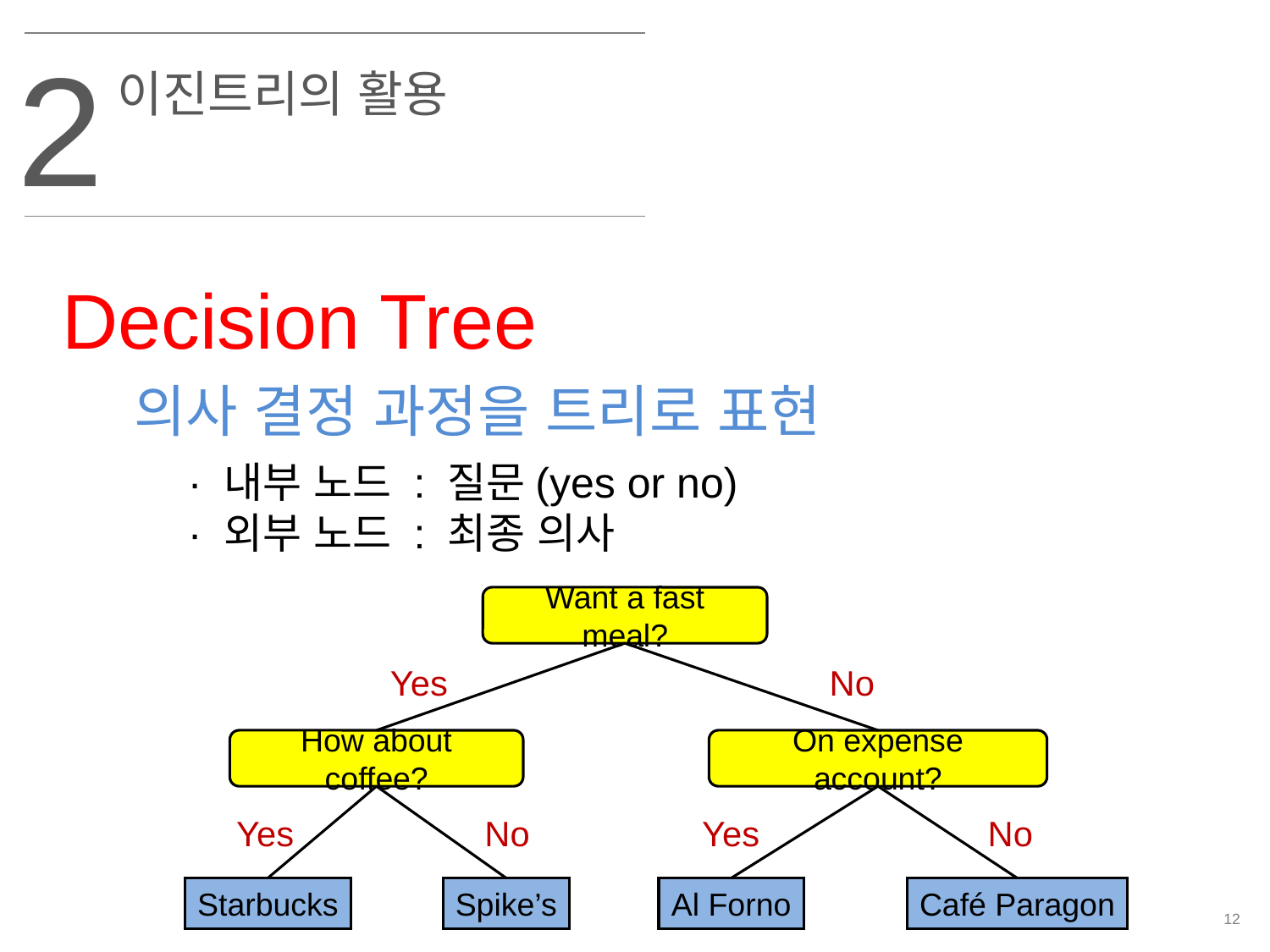

2
이진트리의 활용
Decision Tree
의사 결정 과정을 트리로 표현
· 내부 노드 : 질문(yes or no)
· 외부 노드 : 최종 의사
Want a fast meal?
No
Yes
How about coffee?
On expense account?
Yes
No
Yes
No
Starbucks
Spike’s
Al Forno
Café Paragon